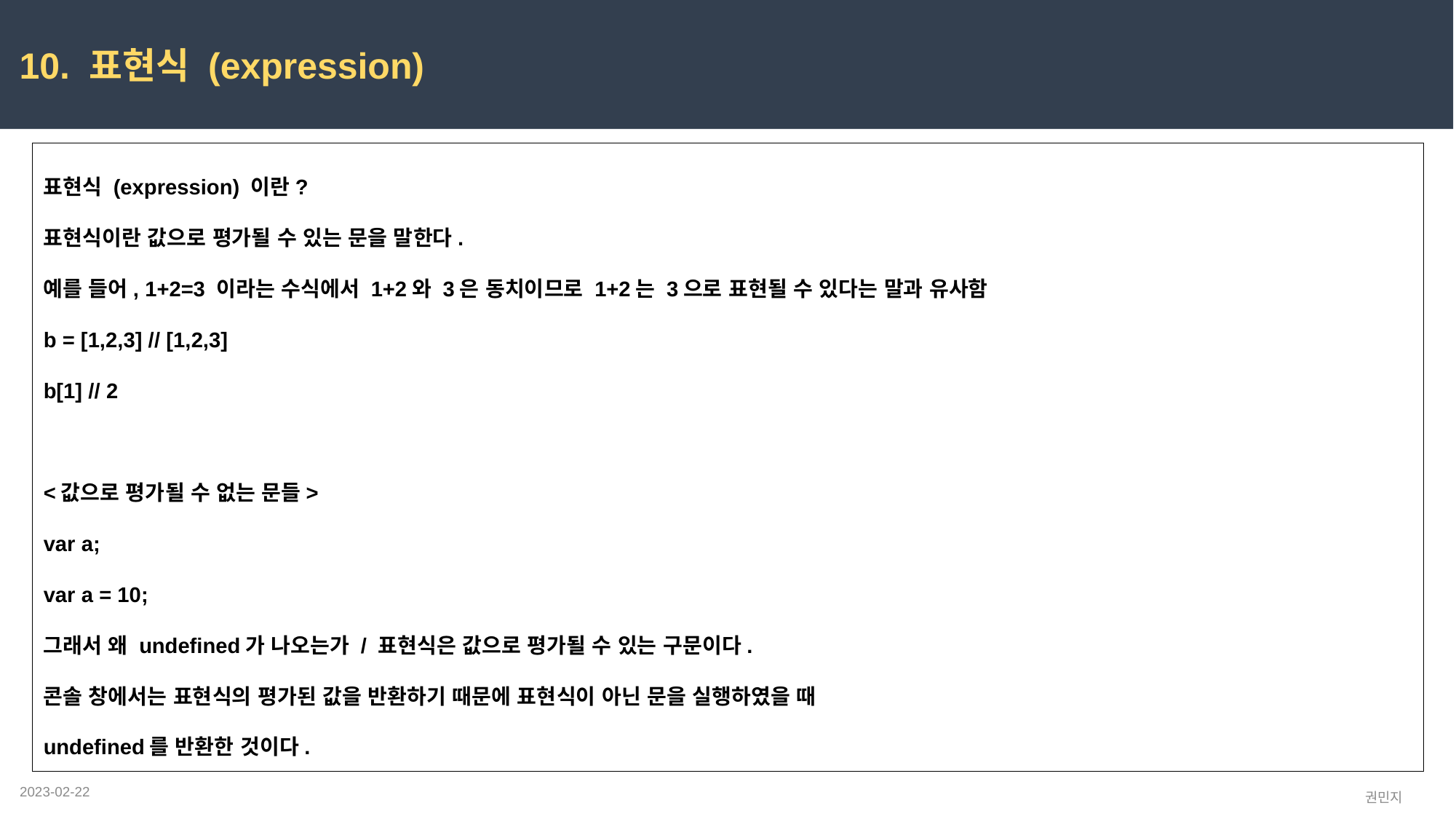

10. 표현식 (expression)
표현식 (expression) 이란?
표현식이란 값으로 평가될 수 있는 문을 말한다.
예를 들어, 1+2=3 이라는 수식에서 1+2와 3은 동치이므로 1+2는 3으로 표현될 수 있다는 말과 유사함
b = [1,2,3] // [1,2,3]
b[1] // 2

<값으로 평가될 수 없는 문들>
var a;
var a = 10;
그래서 왜 undefined가 나오는가 / 표현식은 값으로 평가될 수 있는 구문이다.
콘솔 창에서는 표현식의 평가된 값을 반환하기 때문에 표현식이 아닌 문을 실행하였을 때
undefined를 반환한 것이다.

2023-02-22
권민지